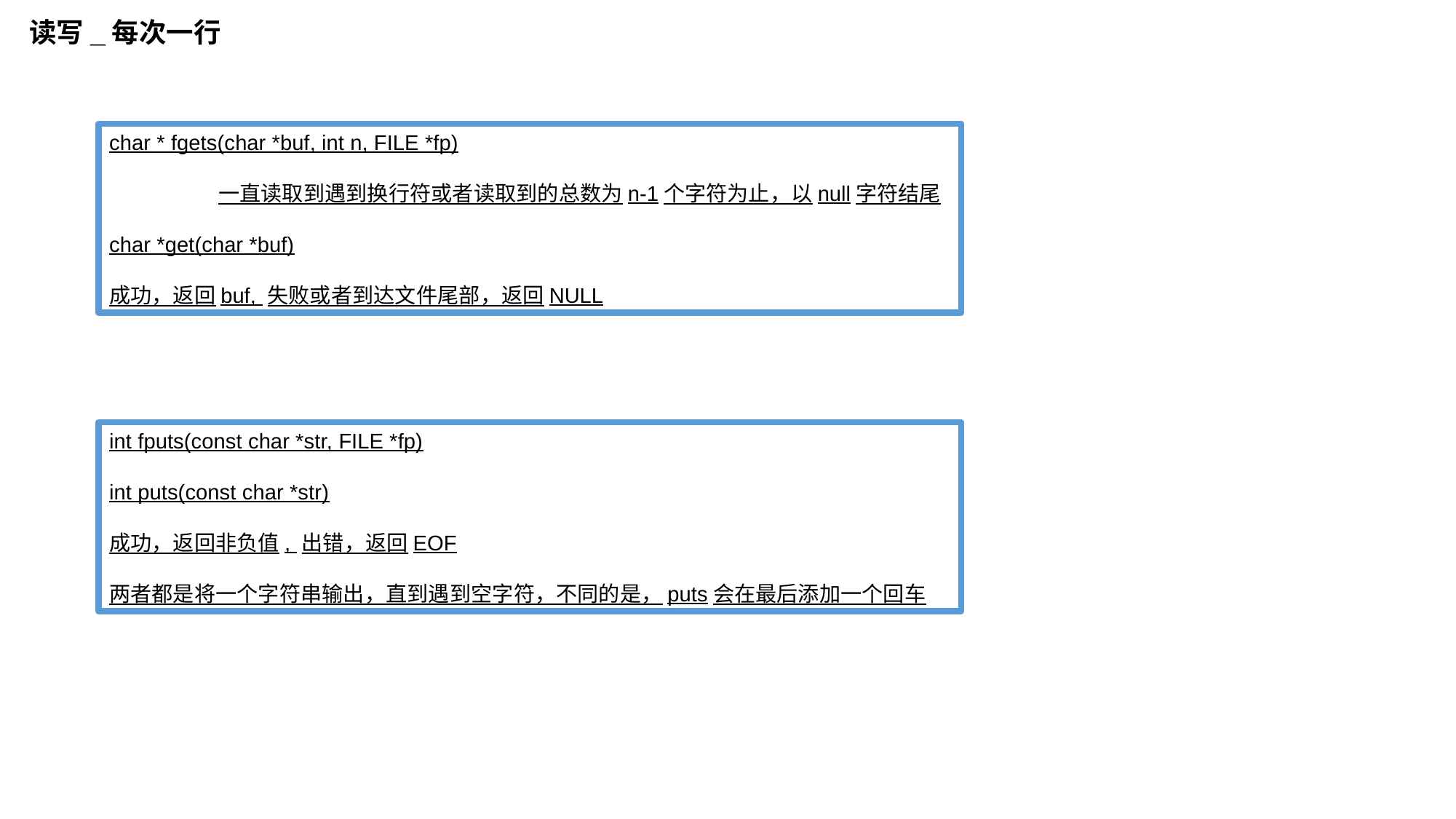

读写_每次一行
char * fgets(char *buf, int n, FILE *fp)

	一直读取到遇到换行符或者读取到的总数为n-1个字符为止，以null字符结尾

char *get(char *buf)

成功，返回buf, 失败或者到达文件尾部，返回NULL
int fputs(const char *str, FILE *fp)

int puts(const char *str)

成功，返回非负值, 出错，返回EOF

两者都是将一个字符串输出，直到遇到空字符，不同的是，puts会在最后添加一个回车